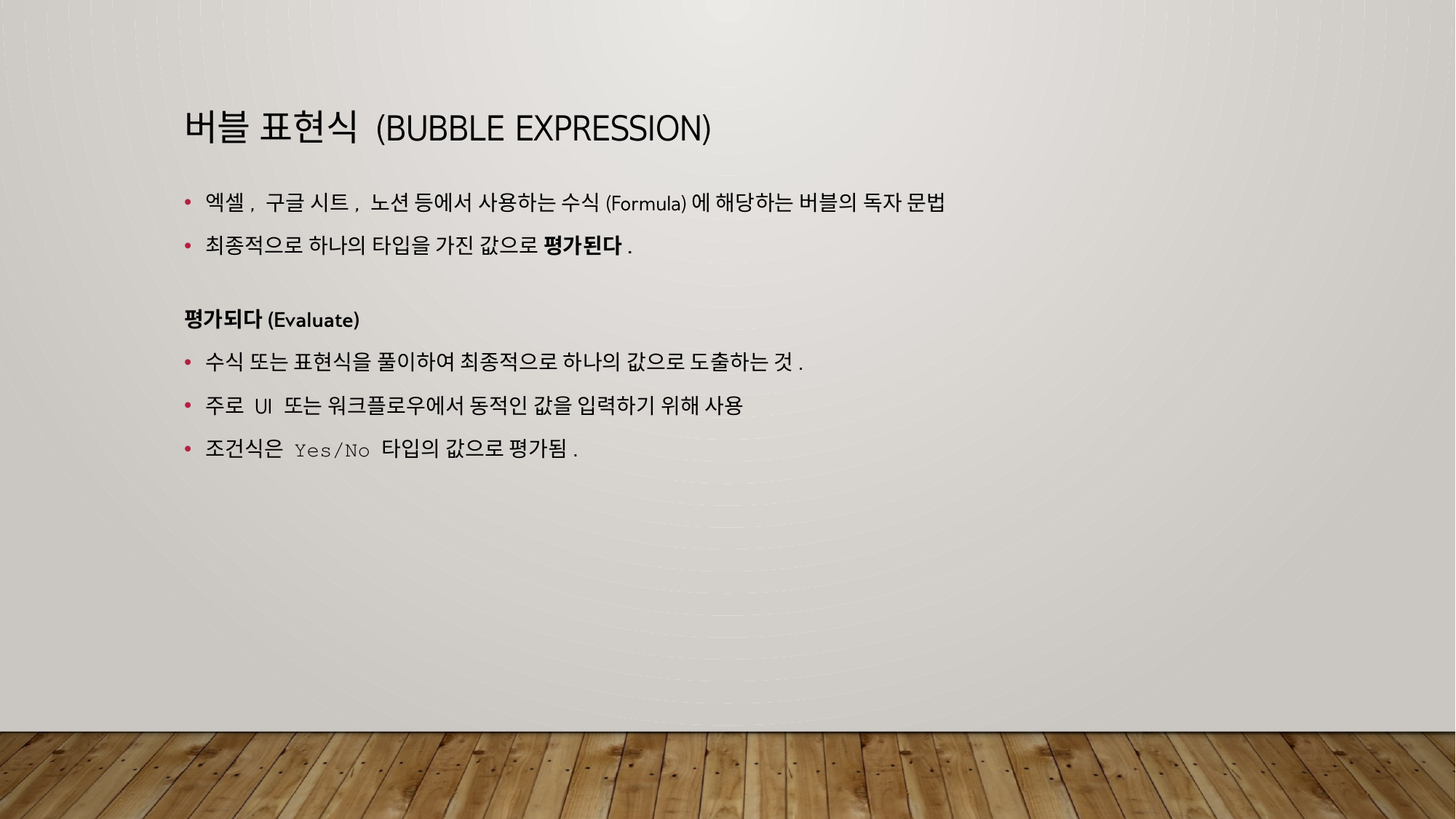

# 버블 표현식 (Bubble Expression)
엑셀, 구글 시트, 노션 등에서 사용하는 수식(Formula)에 해당하는 버블의 독자 문법
최종적으로 하나의 타입을 가진 값으로 평가된다.
평가되다(Evaluate)
수식 또는 표현식을 풀이하여 최종적으로 하나의 값으로 도출하는 것.
주로 UI 또는 워크플로우에서 동적인 값을 입력하기 위해 사용
조건식은 Yes/No 타입의 값으로 평가됨.